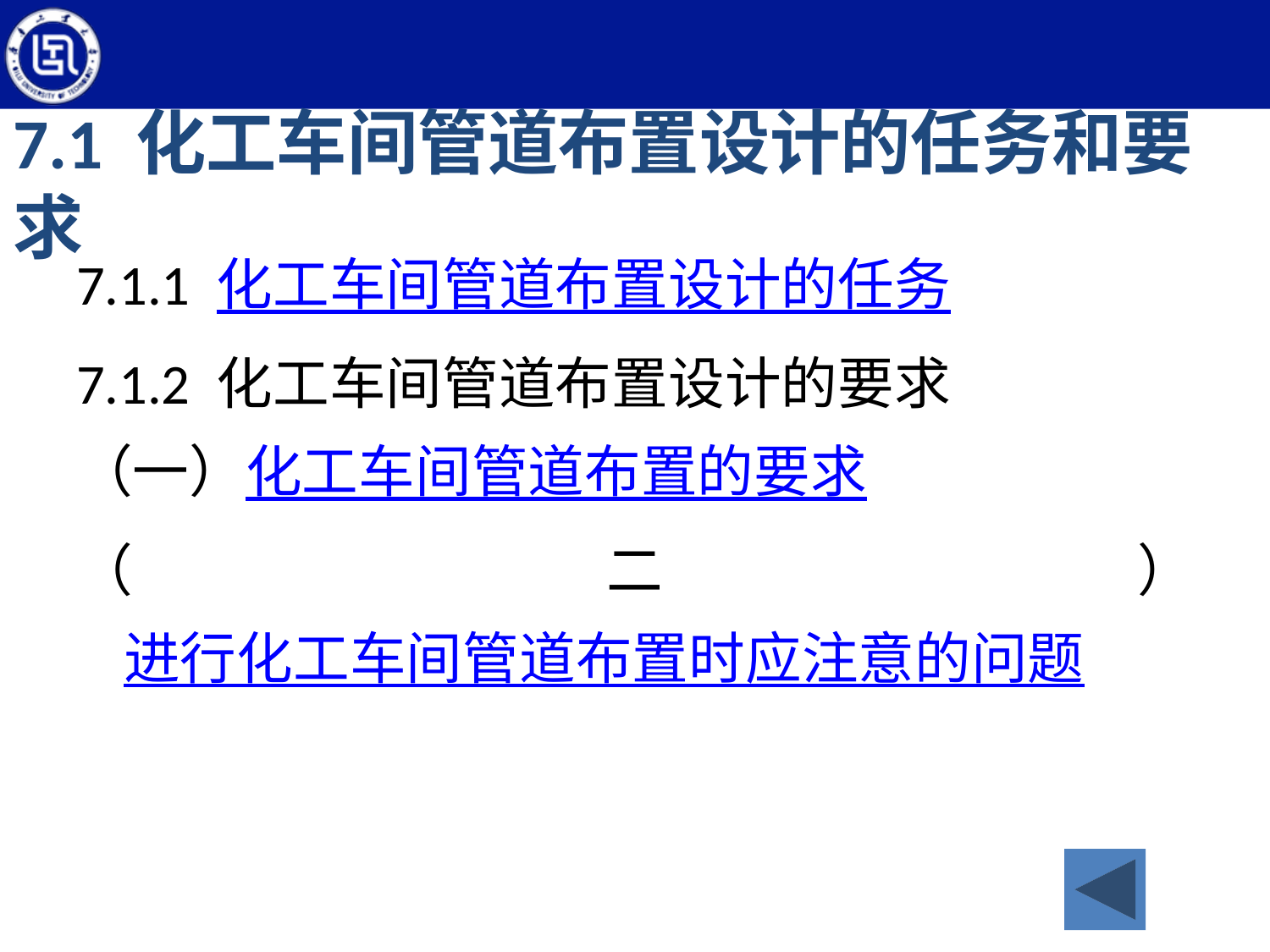

# 7.1 化工车间管道布置设计的任务和要求
7.1.1 化工车间管道布置设计的任务
7.1.2 化工车间管道布置设计的要求
（一）化工车间管道布置的要求
（二）进行化工车间管道布置时应注意的问题